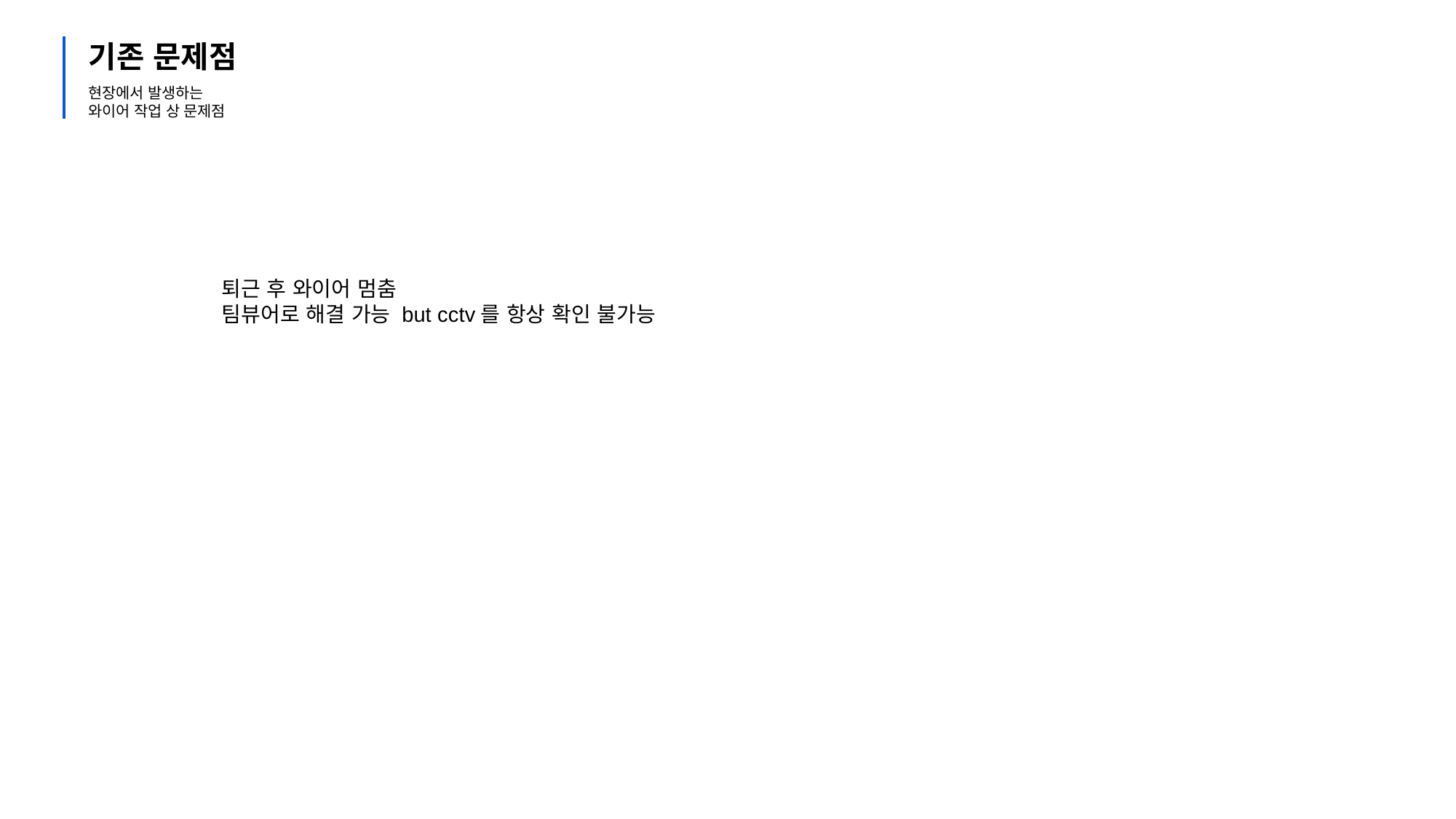

기존 문제점

현장에서 발생하는
와이어 작업 상 문제점
퇴근 후 와이어 멈춤
팀뷰어로 해결 가능 but cctv를 항상 확인 불가능